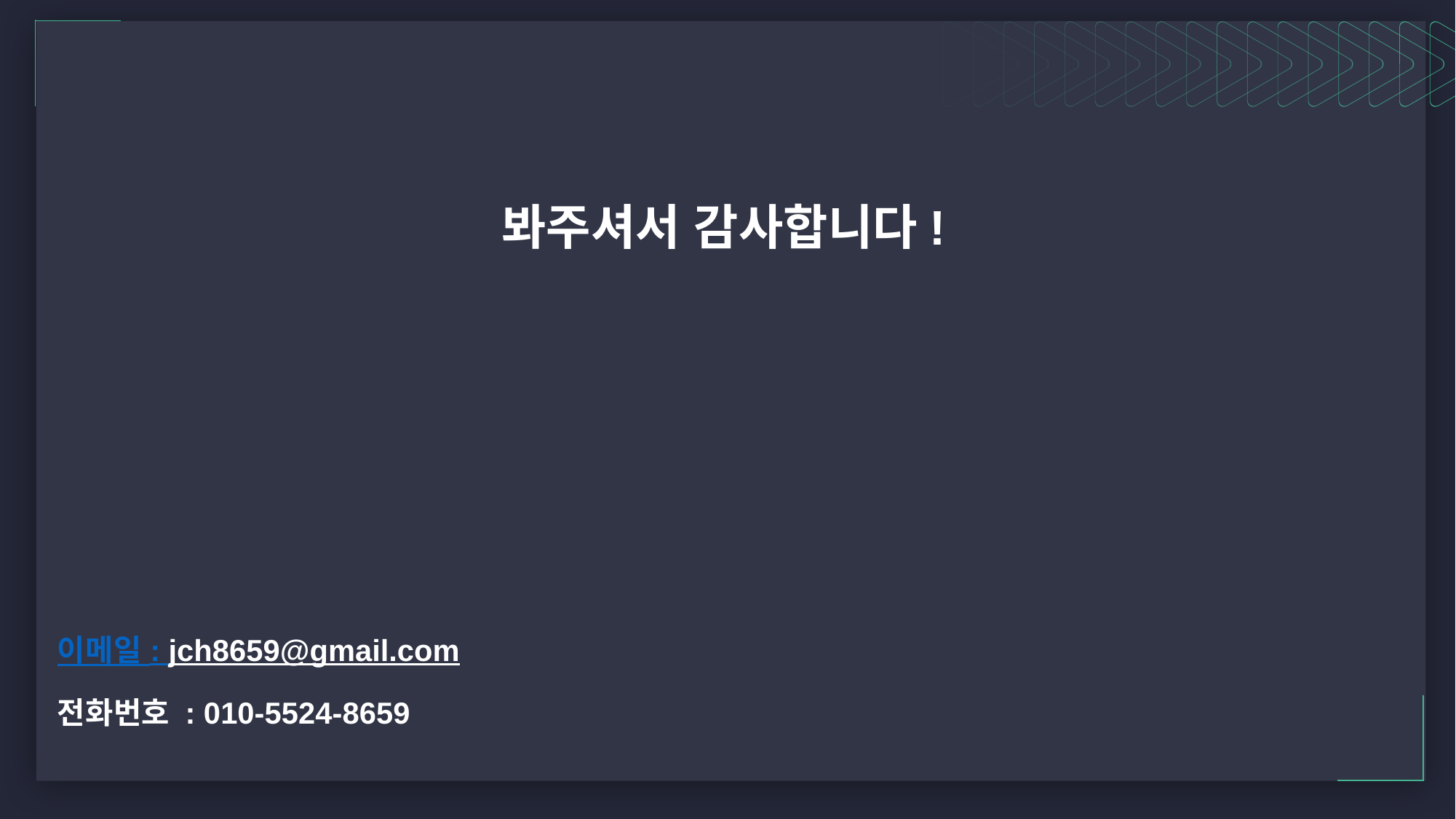

봐주셔서 감사합니다!

이메일 : jch8659@gmail.com
전화번호 : 010-5524-8659